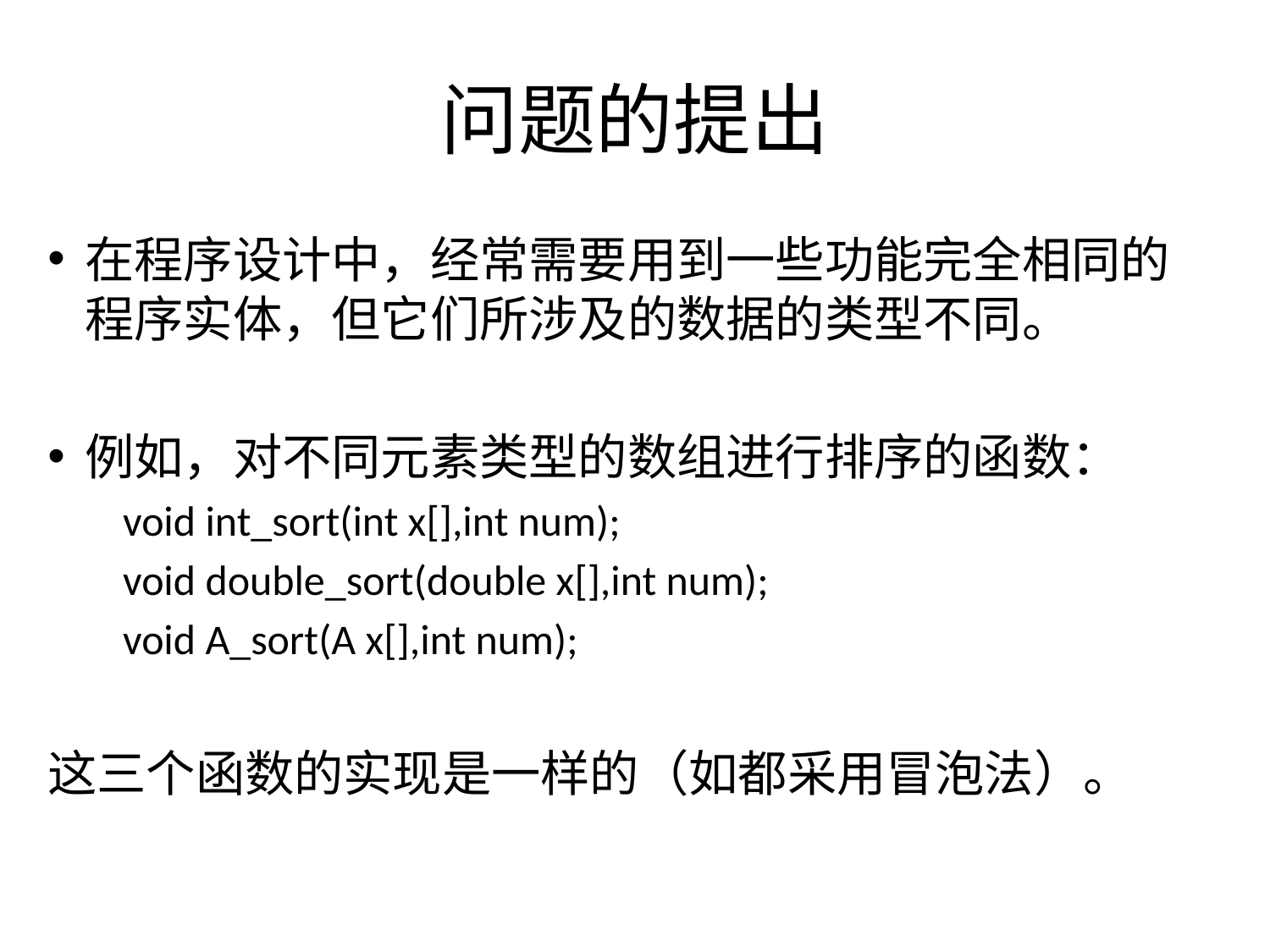

# 问题的提出
在程序设计中，经常需要用到一些功能完全相同的程序实体，但它们所涉及的数据的类型不同。

例如，对不同元素类型的数组进行排序的函数：
void int_sort(int x[],int num);
void double_sort(double x[],int num);
void A_sort(A x[],int num);

这三个函数的实现是一样的（如都采用冒泡法）。